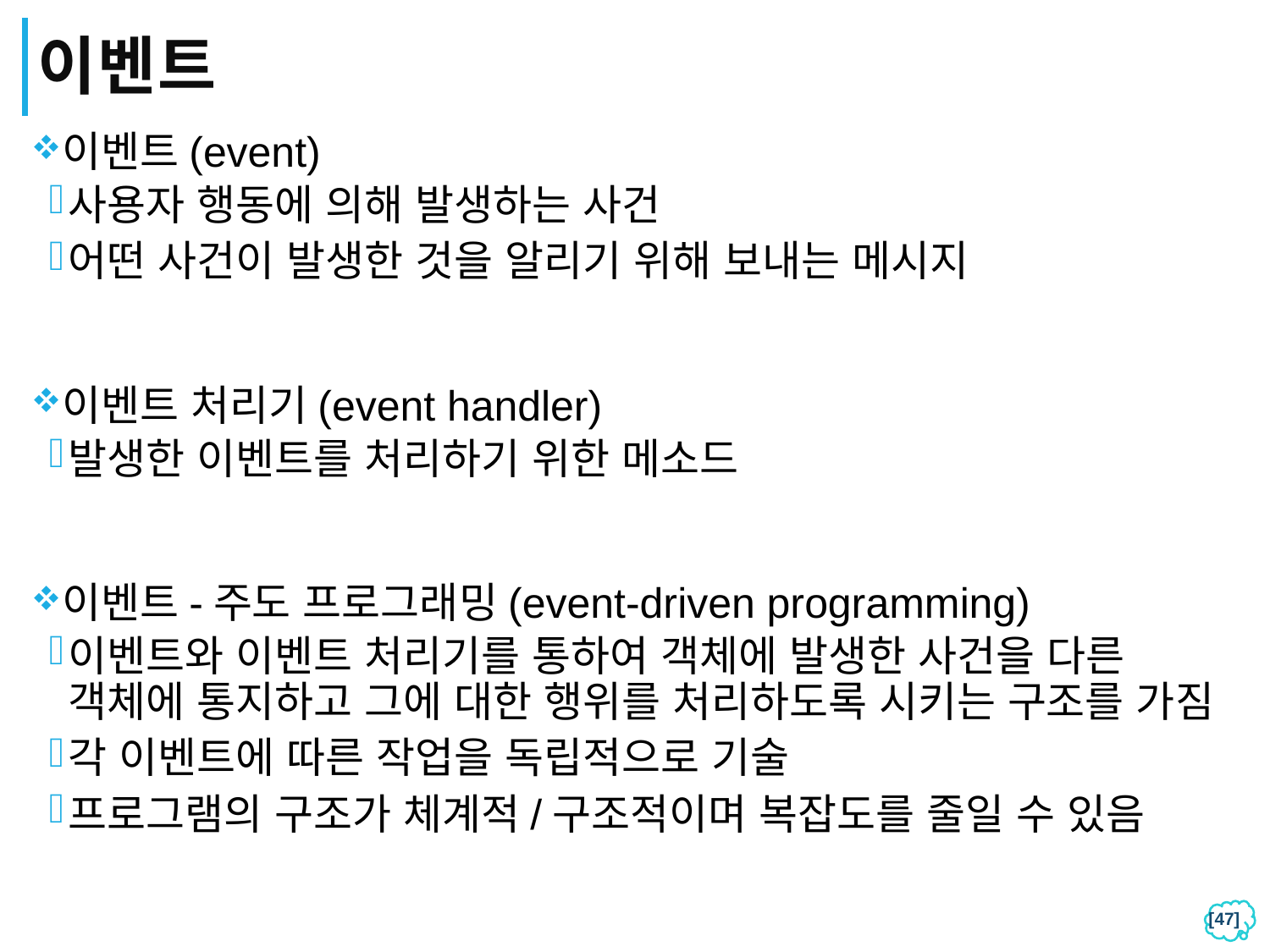

# 이벤트
이벤트(event)
사용자 행동에 의해 발생하는 사건
어떤 사건이 발생한 것을 알리기 위해 보내는 메시지

이벤트 처리기(event handler)
발생한 이벤트를 처리하기 위한 메소드

이벤트-주도 프로그래밍(event-driven programming)
이벤트와 이벤트 처리기를 통하여 객체에 발생한 사건을 다른 객체에 통지하고 그에 대한 행위를 처리하도록 시키는 구조를 가짐
각 이벤트에 따른 작업을 독립적으로 기술
프로그램의 구조가 체계적/구조적이며 복잡도를 줄일 수 있음
[47]